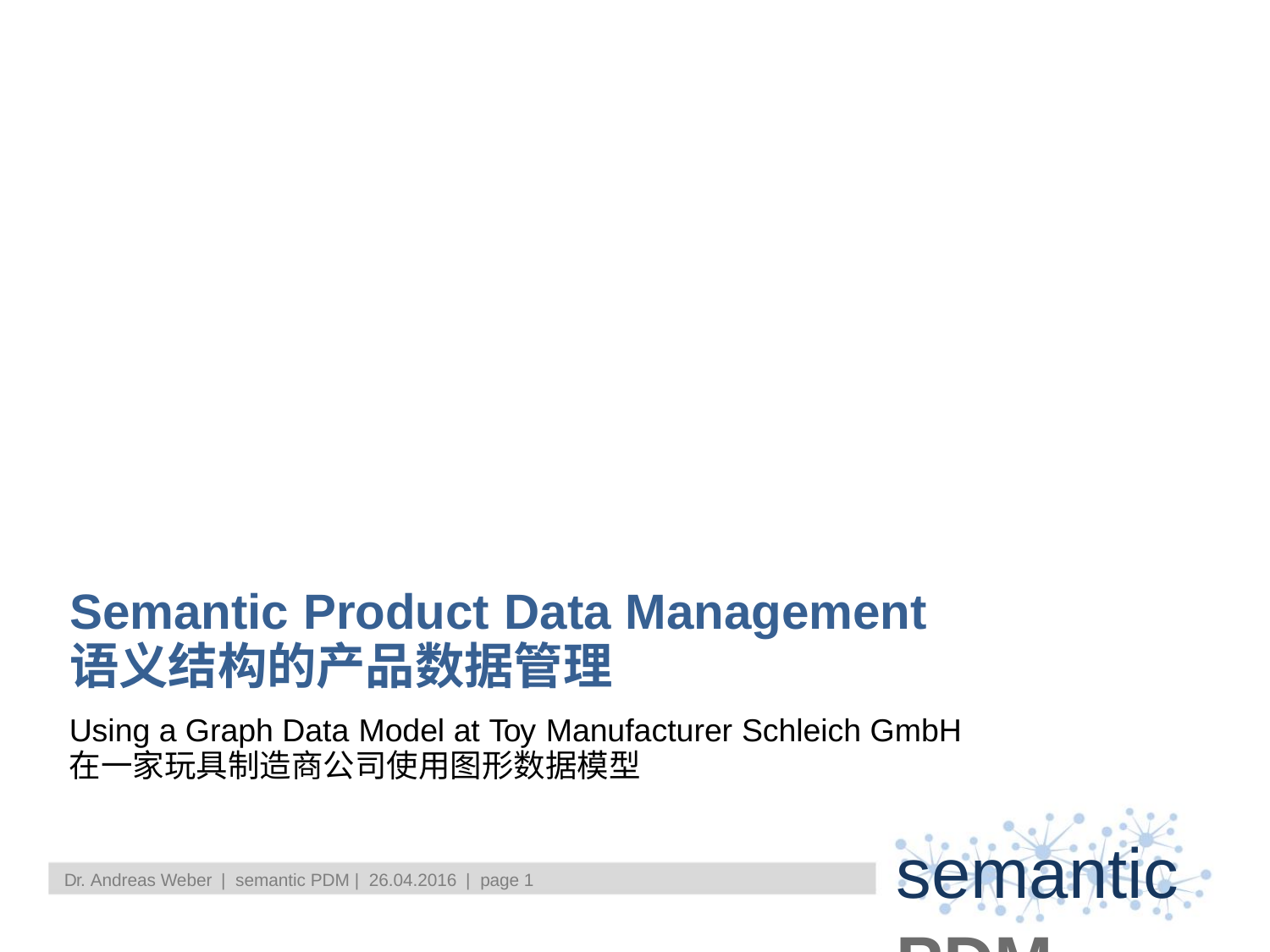

Semantic Product Data Management
语义结构的产品数据管理
Using a Graph Data Model at Toy Manufacturer Schleich GmbH
在一家玩具制造商公司使用图形数据模型
semantic PDM
Dr. Andreas Weber | semantic PDM | 26.04.2016 | page 1